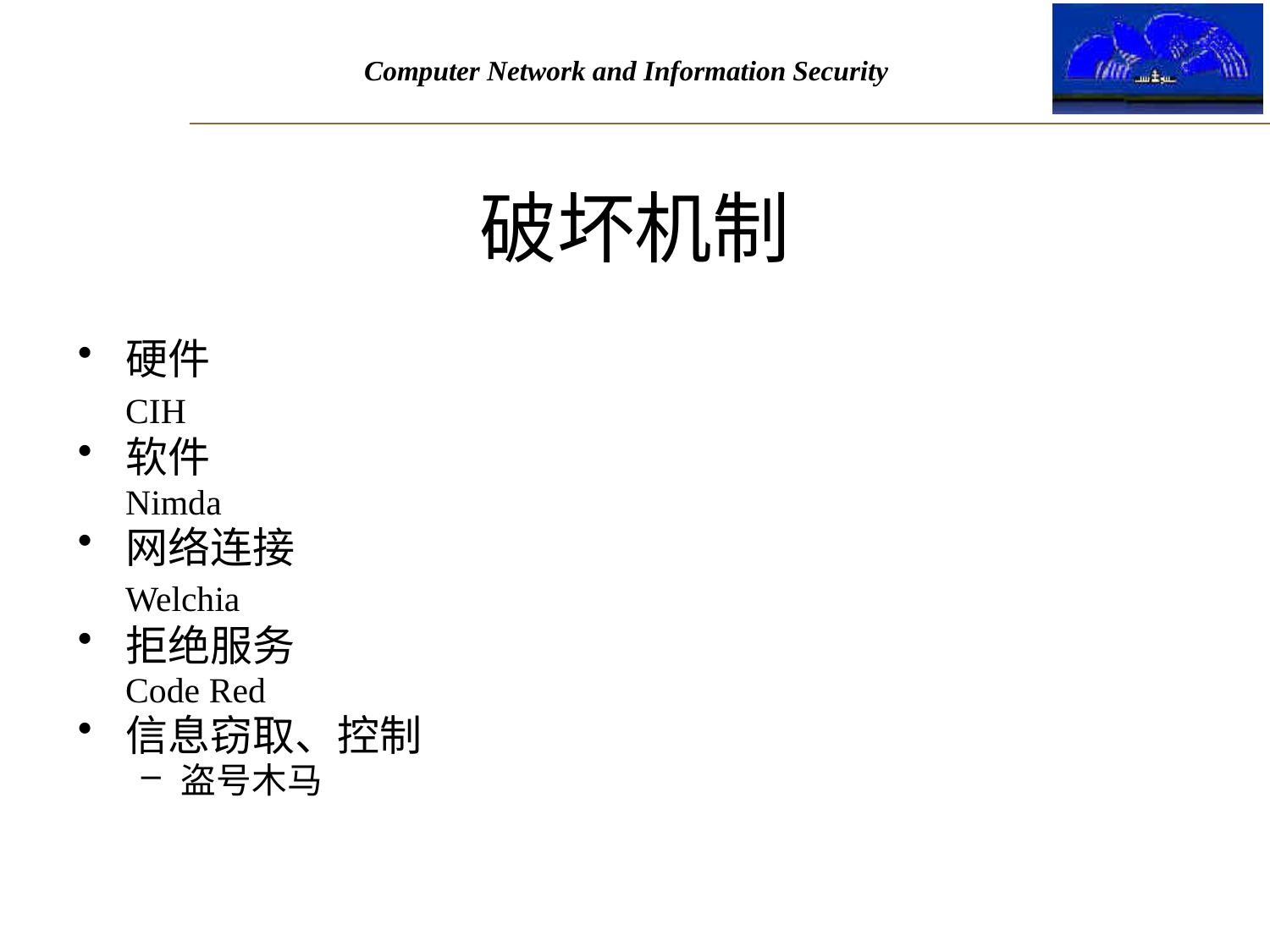

# 破坏机制
硬件
	CIH
软件
	Nimda
网络连接
	Welchia
拒绝服务
 	Code Red
信息窃取、控制
盗号木马